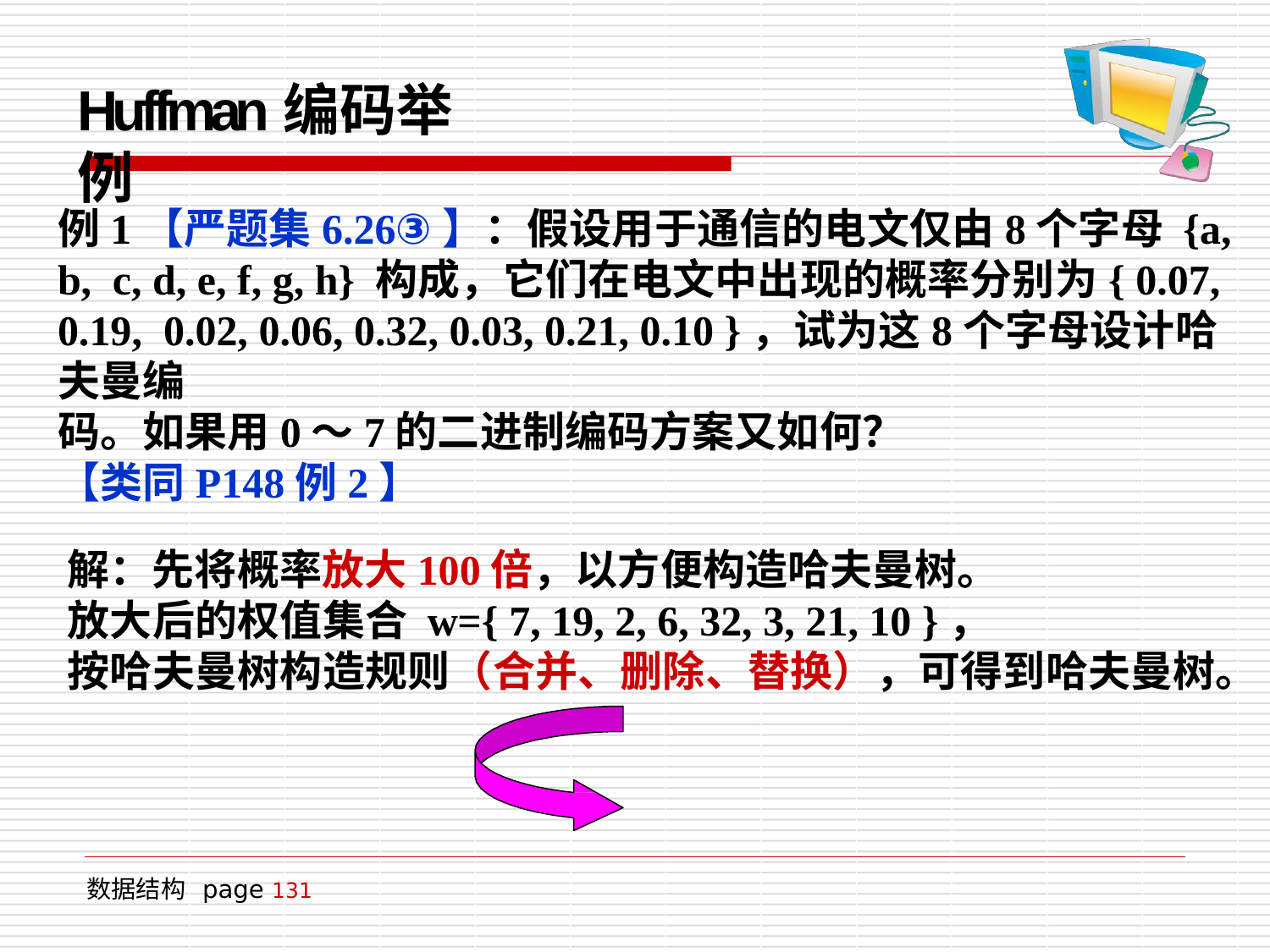

# Huffman编码举例

例1【严题集6.26③】：假设用于通信的电文仅由8个字母 {a, b,  c, d, e, f, g, h} 构成，它们在电文中出现的概率分别为{ 0.07, 0.19,  0.02, 0.06, 0.32, 0.03, 0.21, 0.10 }，试为这8个字母设计哈夫曼编
码。如果用0～7的二进制编码方案又如何？
【类同P148例2】
解：先将概率放大100倍，以方便构造哈夫曼树。
放大后的权值集合 w={ 7, 19, 2, 6, 32, 3, 21, 10 }，
按哈夫曼树构造规则（合并、删除、替换），可得到哈夫曼树。

数据结构 page 131